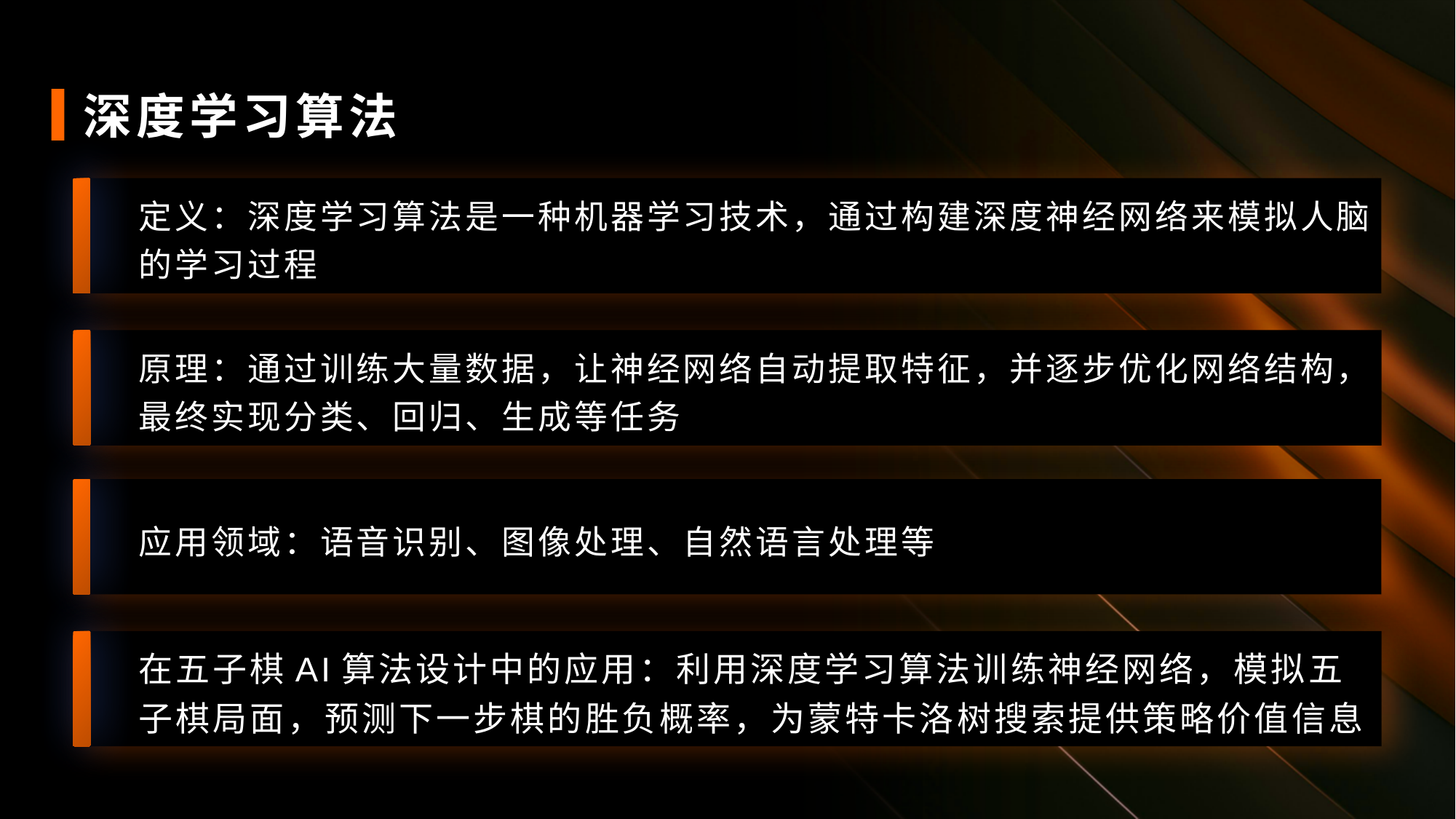

深度学习算法
定义：深度学习算法是一种机器学习技术，通过构建深度神经网络来模拟人脑的学习过程

原理：通过训练大量数据，让神经网络自动提取特征，并逐步优化网络结构，最终实现分类、回归、生成等任务

应用领域：语音识别、图像处理、自然语言处理等

在五子棋AI算法设计中的应用：利用深度学习算法训练神经网络，模拟五子棋局面，预测下一步棋的胜负概率，为蒙特卡洛树搜索提供策略价值信息